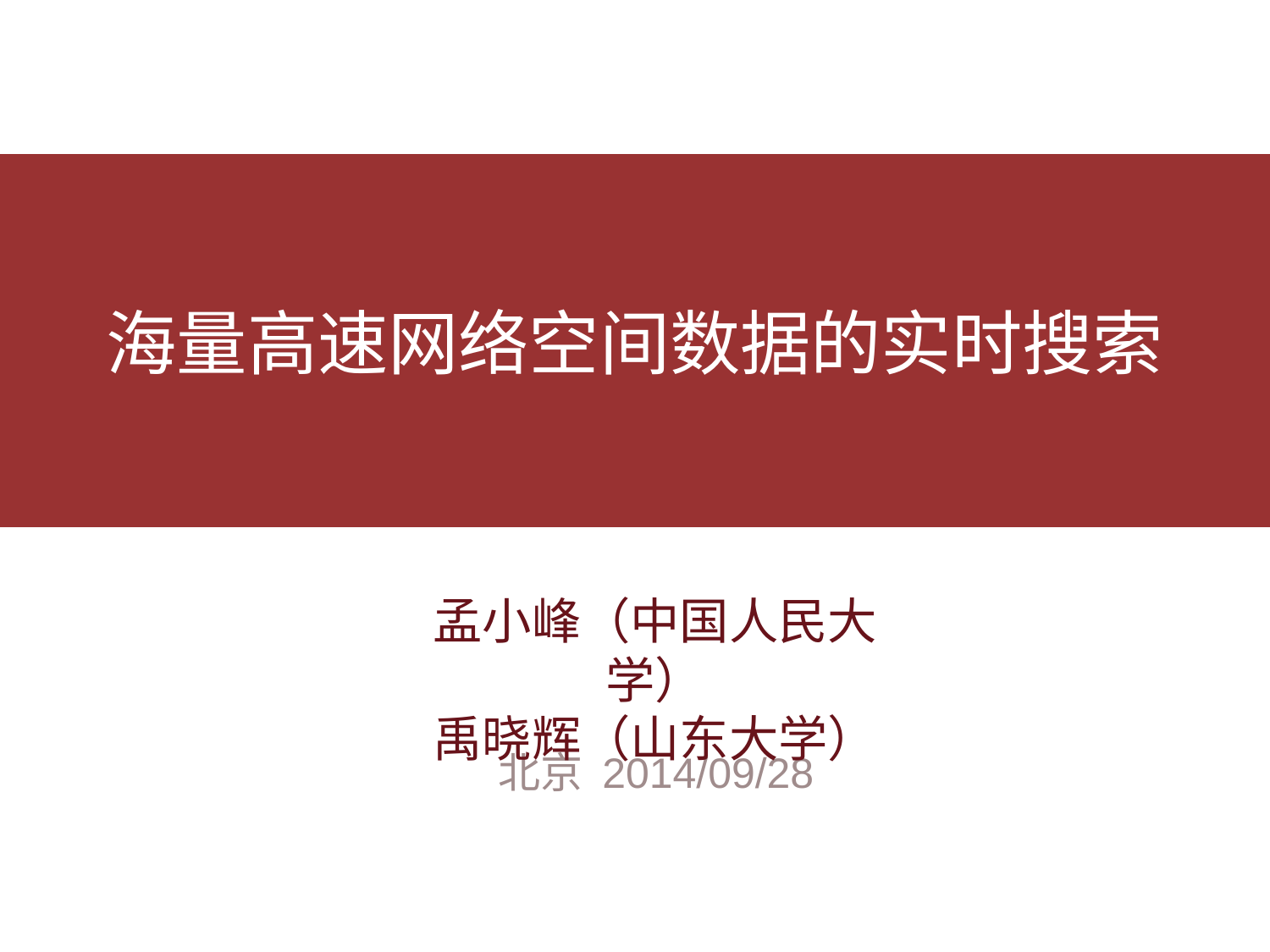

# 海量高速网络空间数据的实时搜索
孟小峰（中国人民大学）
禹晓辉（山东大学）

北京 2014/09/28